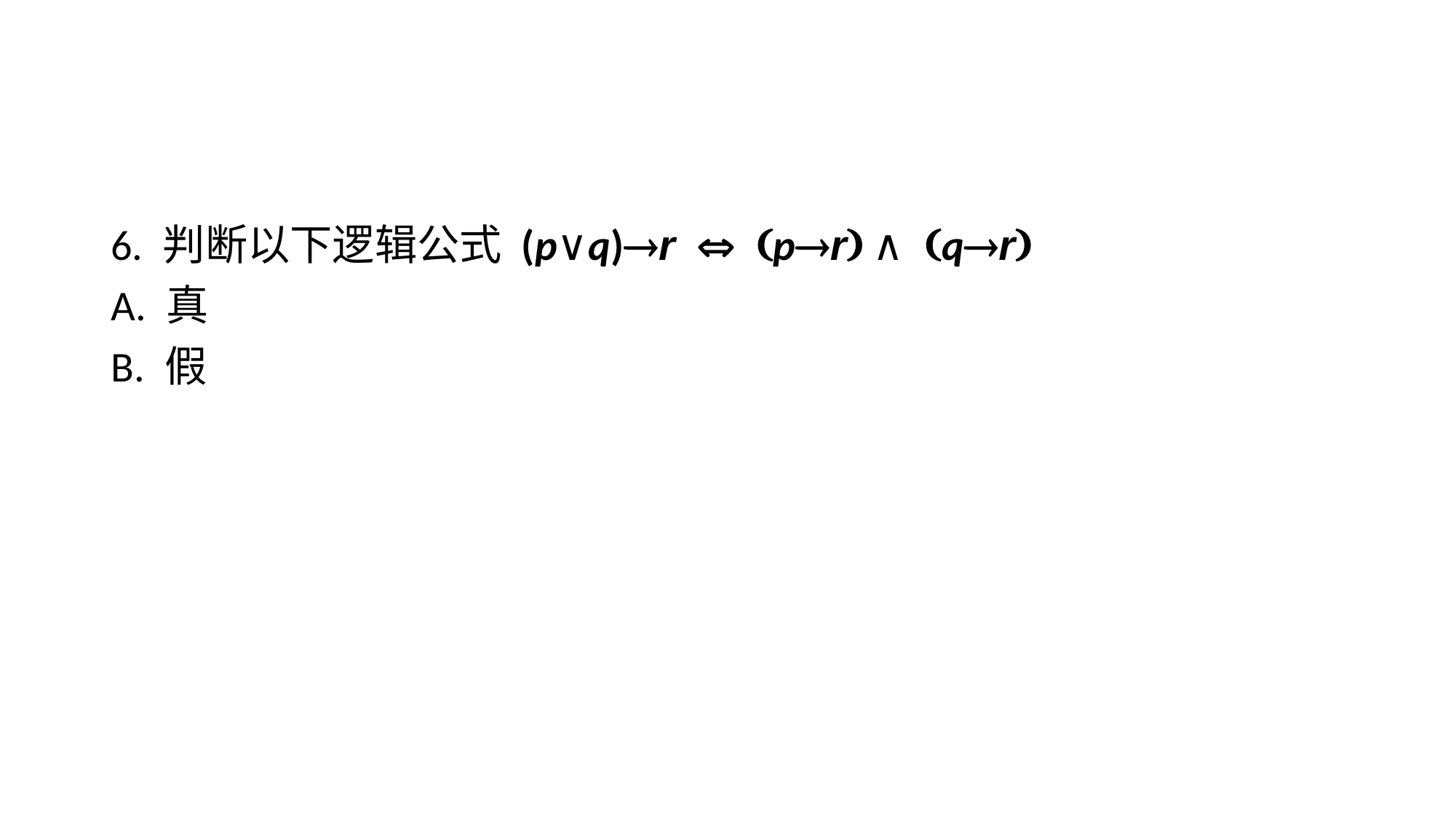

#
6. 判断以下逻辑公式 (p∨q)→r ⇔ (p→r) ∧ (q→r)
A. 真
B. 假